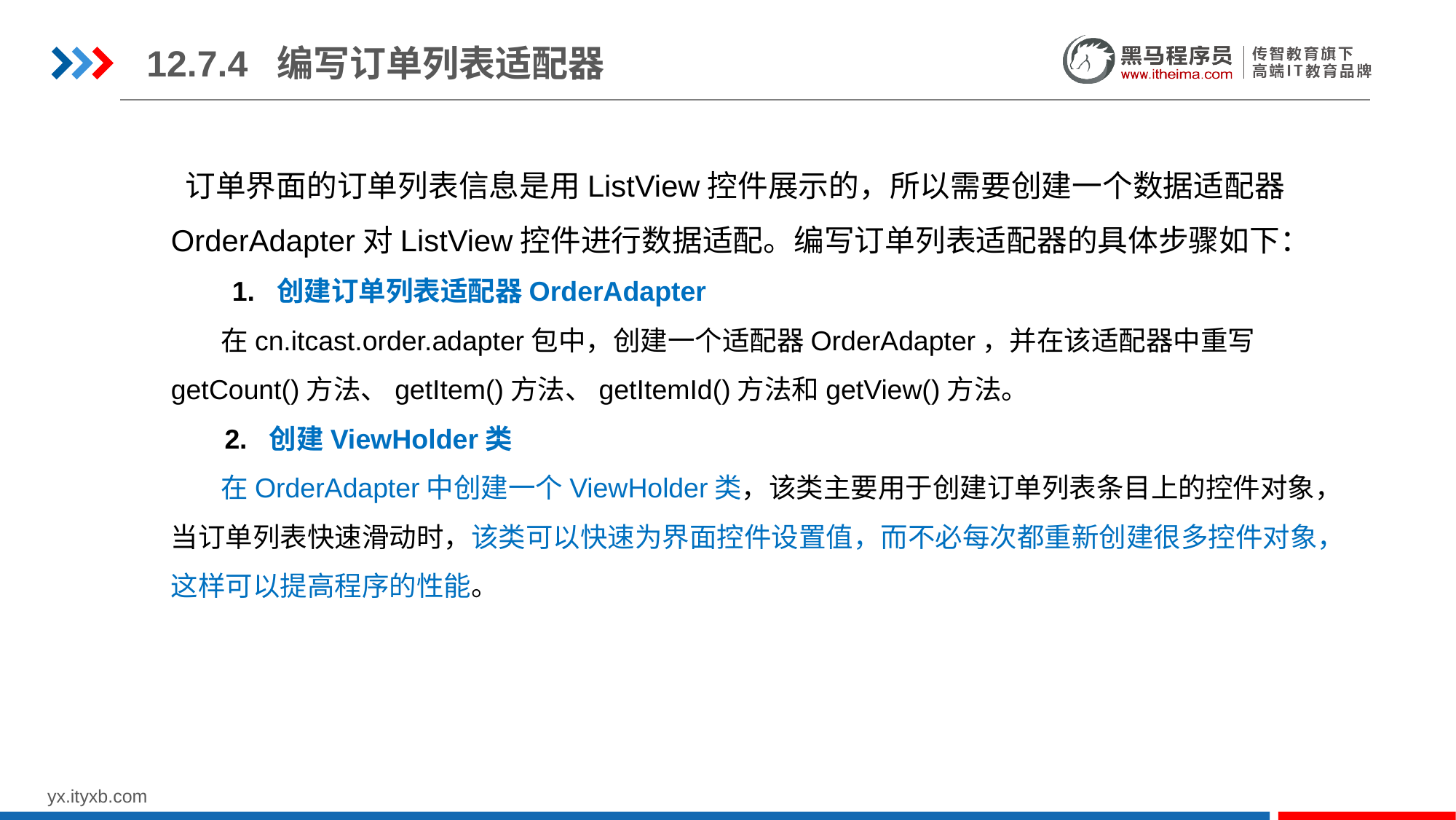

12.7.4  编写订单列表适配器
 订单界面的订单列表信息是用ListView控件展示的，所以需要创建一个数据适配器OrderAdapter对ListView控件进行数据适配。编写订单列表适配器的具体步骤如下：
        1.  创建订单列表适配器OrderAdapter
       在cn.itcast.order.adapter包中，创建一个适配器OrderAdapter，并在该适配器中重写getCount()方法、getItem()方法、getItemId()方法和getView()方法。
       2.  创建ViewHolder类
       在OrderAdapter中创建一个ViewHolder类，该类主要用于创建订单列表条目上的控件对象，当订单列表快速滑动时，该类可以快速为界面控件设置值，而不必每次都重新创建很多控件对象，这样可以提高程序的性能。